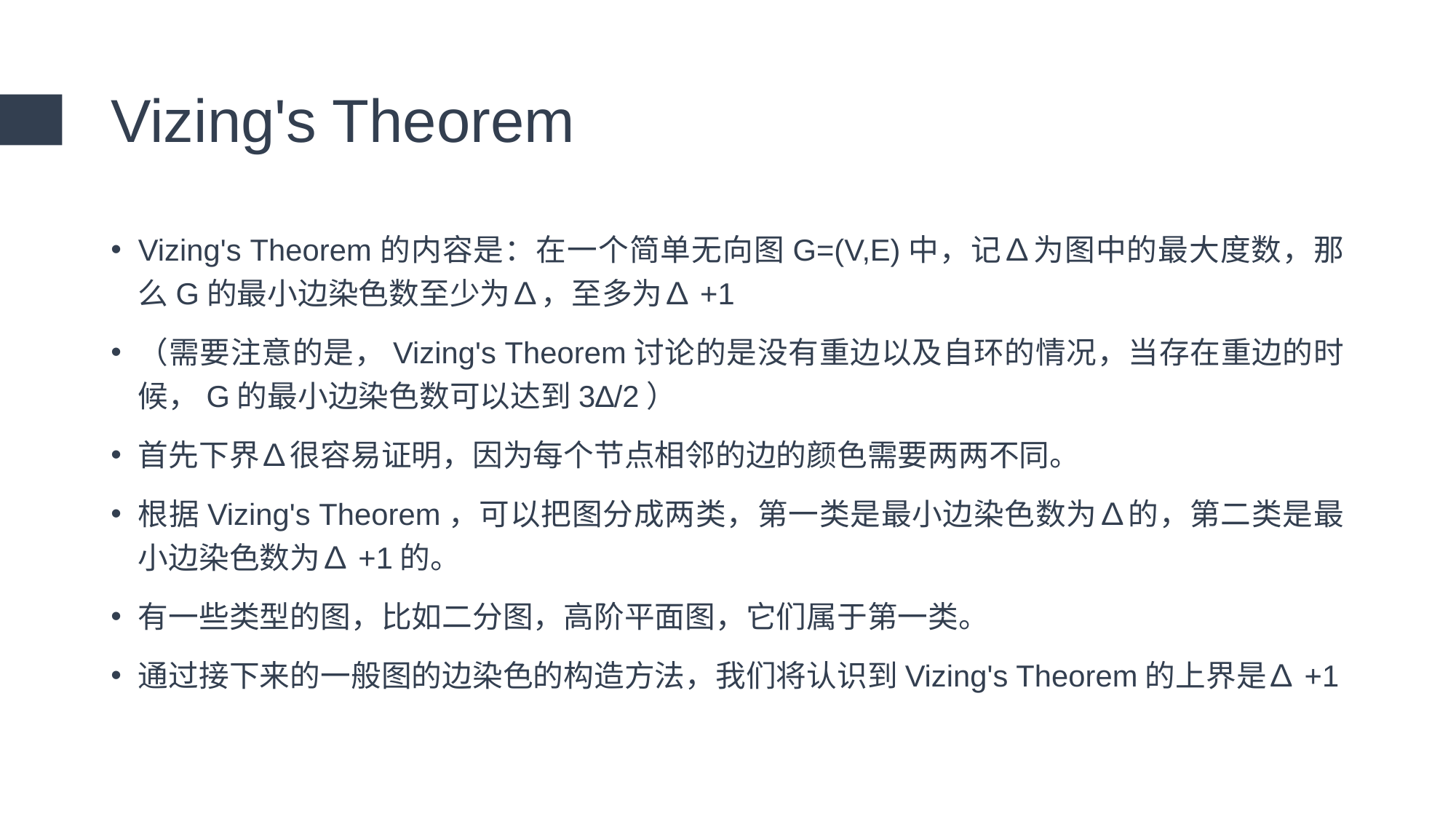

# Vizing's Theorem
Vizing's Theorem的内容是：在一个简单无向图G=(V,E)中，记∆为图中的最大度数，那么G的最小边染色数至少为∆，至多为∆+1
（需要注意的是，Vizing's Theorem讨论的是没有重边以及自环的情况，当存在重边的时候，G的最小边染色数可以达到3∆/2）
首先下界∆很容易证明，因为每个节点相邻的边的颜色需要两两不同。
根据Vizing's Theorem，可以把图分成两类，第一类是最小边染色数为∆的，第二类是最小边染色数为∆+1的。
有一些类型的图，比如二分图，高阶平面图，它们属于第一类。
通过接下来的一般图的边染色的构造方法，我们将认识到Vizing's Theorem的上界是∆+1